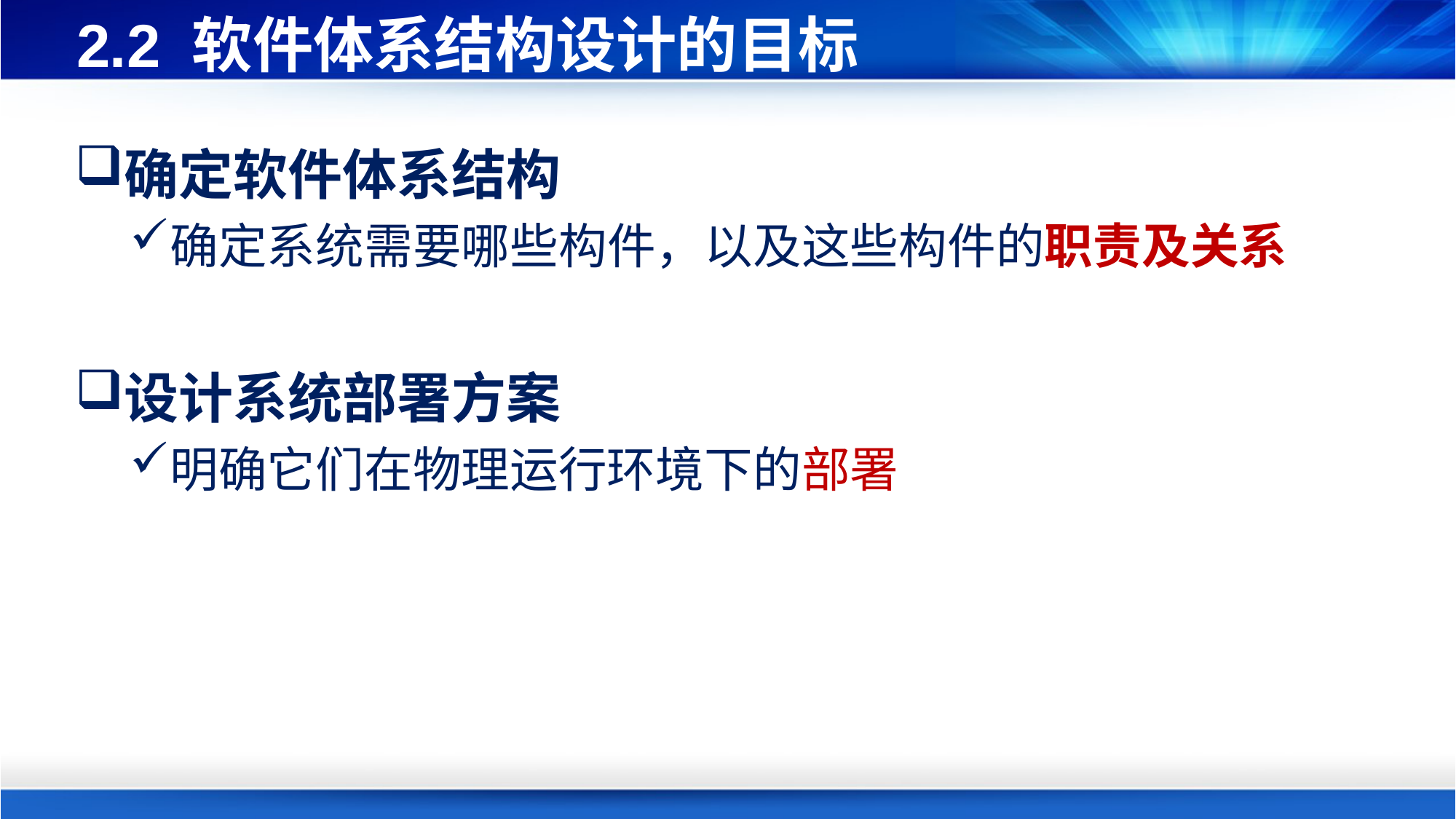

# 2.2 软件体系结构设计的目标
确定软件体系结构
确定系统需要哪些构件，以及这些构件的职责及关系

设计系统部署方案
明确它们在物理运行环境下的部署